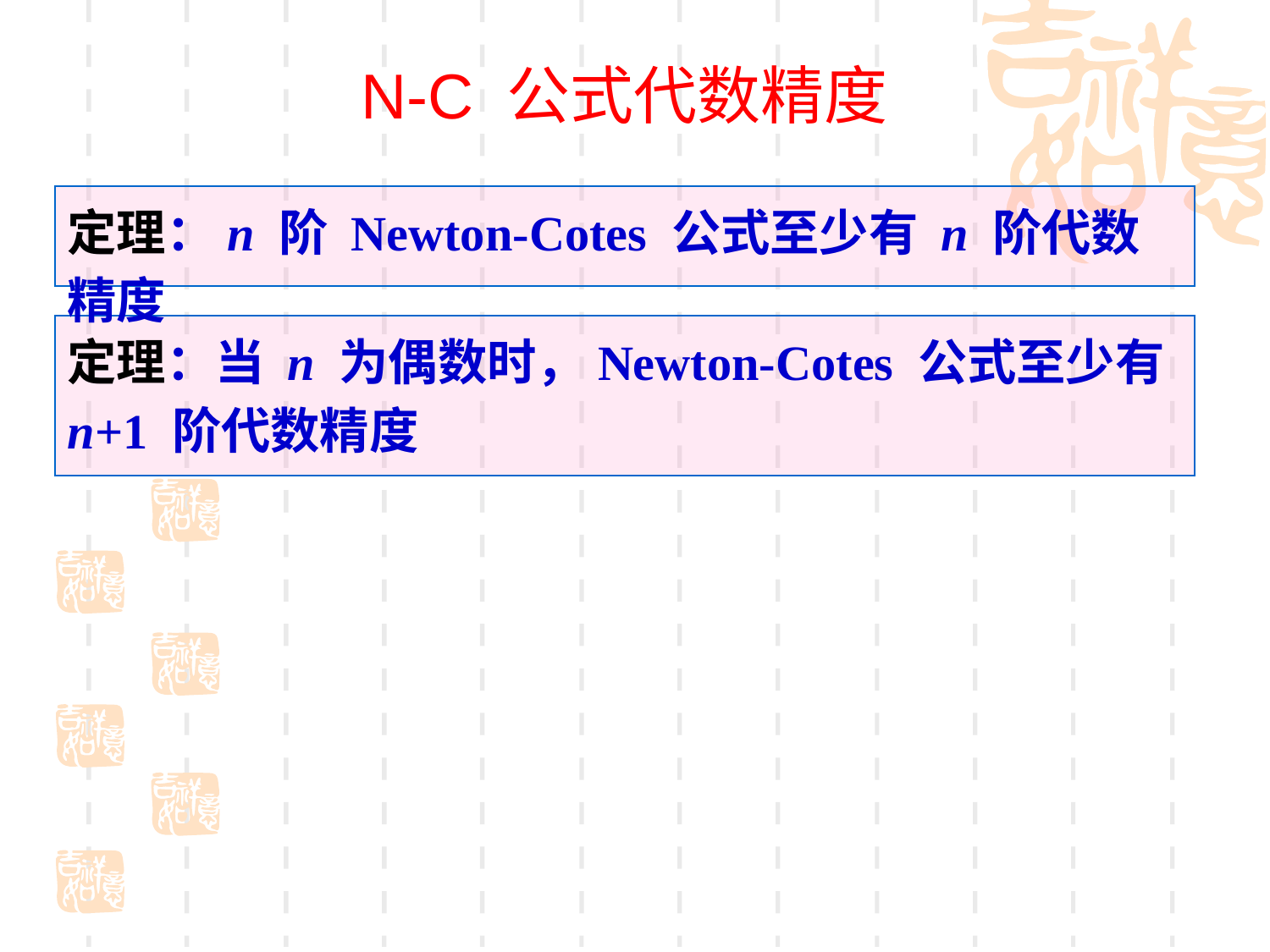

# N-C 公式代数精度

定理：n 阶 Newton-Cotes 公式至少有 n 阶代数精度

定理：当 n 为偶数时，Newton-Cotes 公式至少有 n+1 阶代数精度